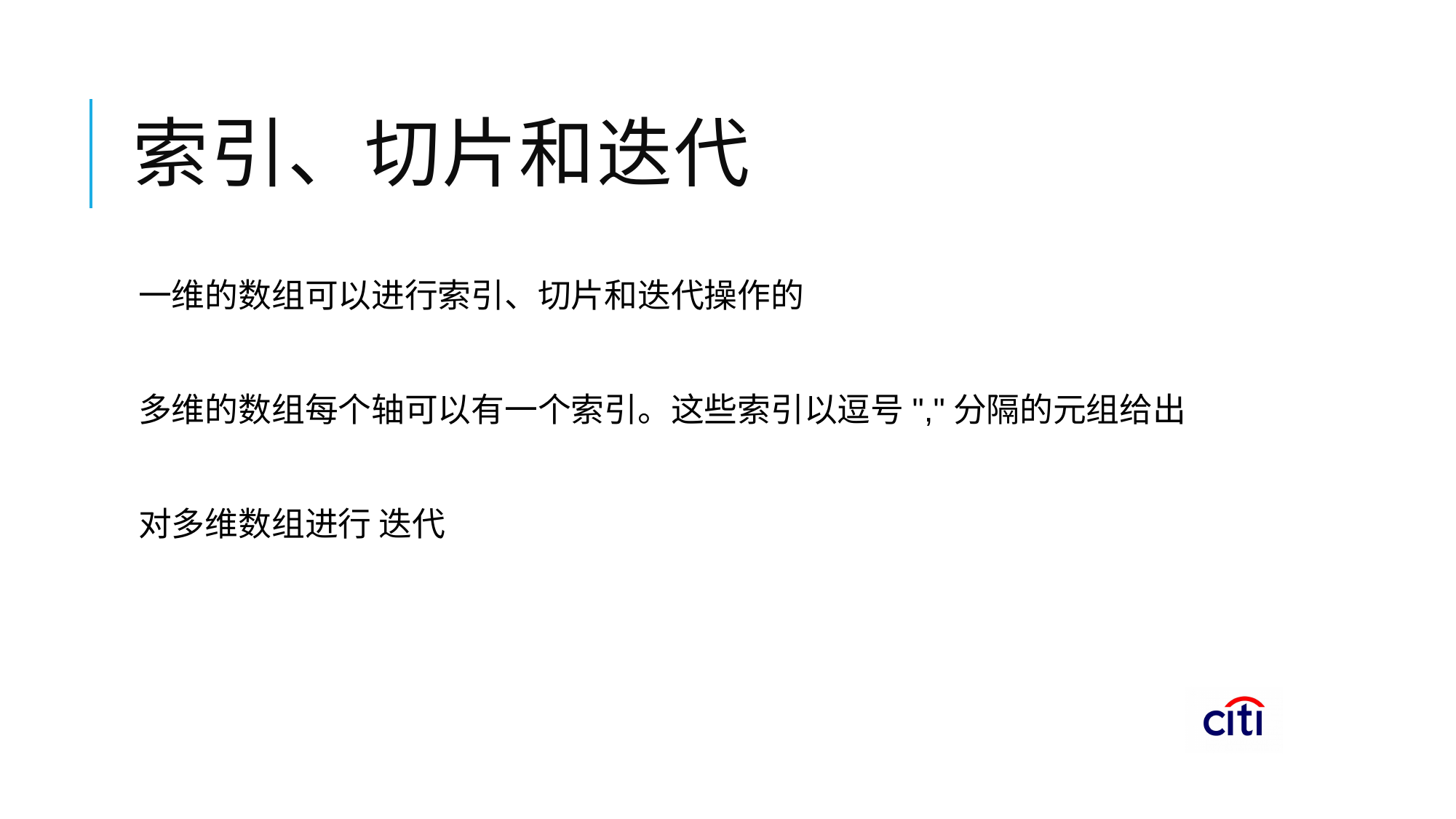

# 索引、切片和迭代
一维的数组可以进行索引、切片和迭代操作的

多维的数组每个轴可以有一个索引。这些索引以逗号","分隔的元组给出

对多维数组进行 迭代